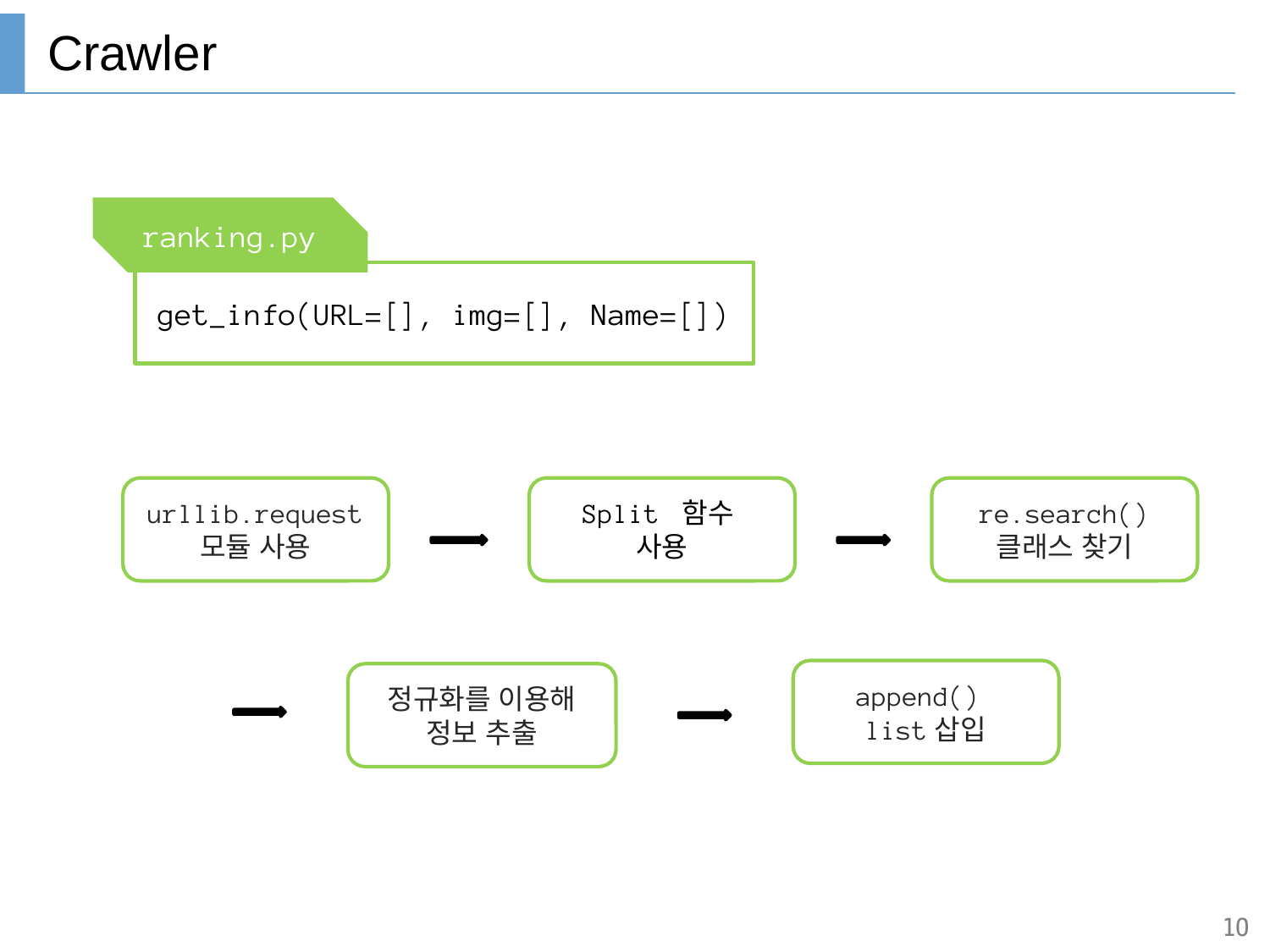

# Crawler
ranking.py
get_info(URL=[], img=[], Name=[])
urllib.request
모듈 사용
Split 함수
사용
re.search()
클래스 찾기

append()
list삽입
정규화를 이용해 정보 추출